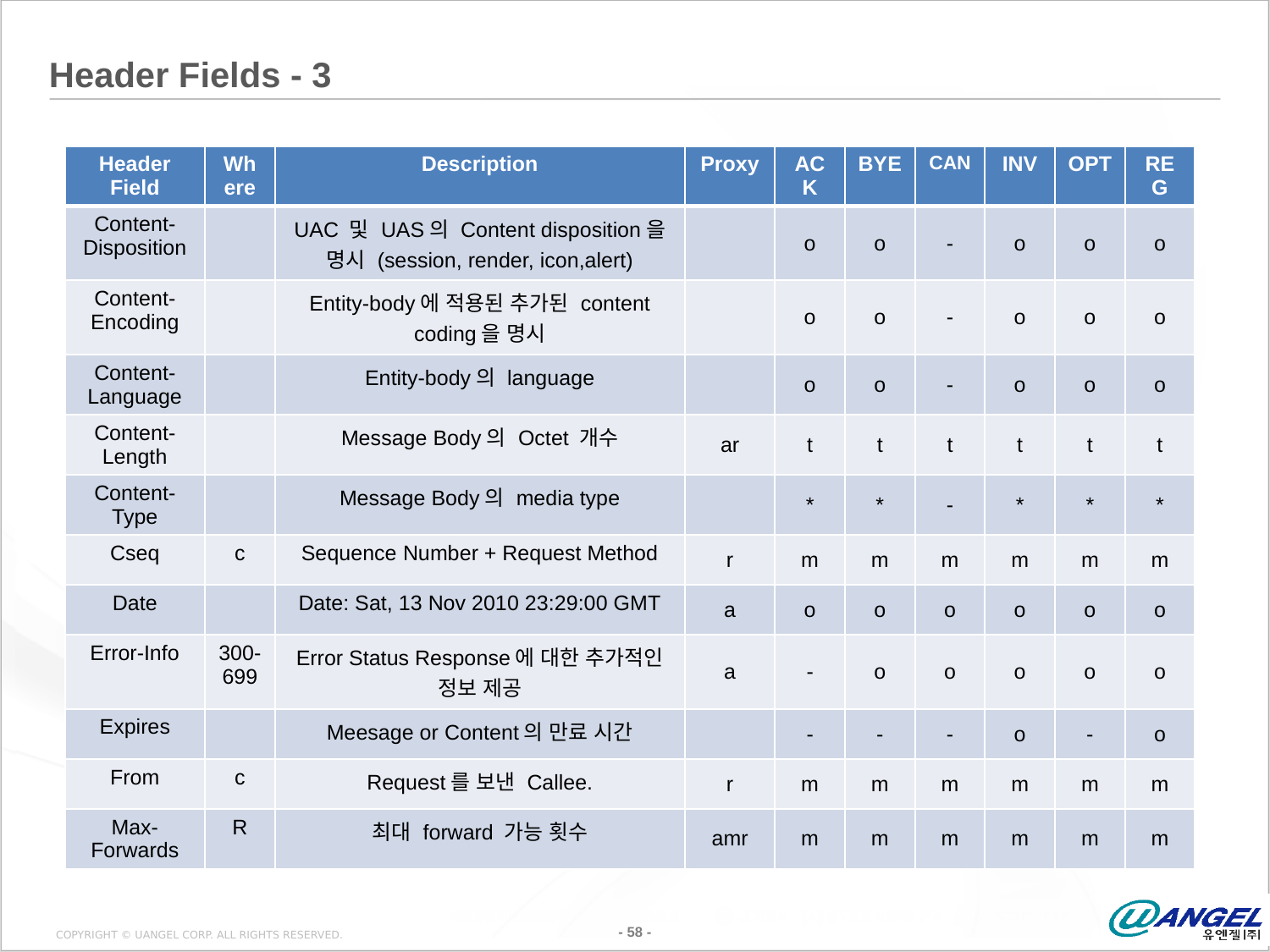

# Header Fields - 3

| Header Field | Where | Description | Proxy | ACK | BYE | CAN | INV | OPT | REG |
| --- | --- | --- | --- | --- | --- | --- | --- | --- | --- |
| Content-Disposition |  | UAC 및 UAS의 Content disposition을 명시 (session, render, icon,alert) |  | o | o | - | o | o | o |
| Content-Encoding |  | Entity-body에 적용된 추가된 content coding을 명시 |  | o | o | - | o | o | o |
| Content-Language |  | Entity-body의 language |  | o | o | - | o | o | o |
| Content-Length |  | Message Body의 Octet 개수 | ar | t | t | t | t | t | t |
| Content-Type |  | Message Body의 media type |  | \* | \* | - | \* | \* | \* |
| Cseq | c | Sequence Number + Request Method | r | m | m | m | m | m | m |
| Date |  | Date: Sat, 13 Nov 2010 23:29:00 GMT | a | o | o | o | o | o | o |
| Error-Info | 300-699 | Error Status Response에 대한 추가적인 정보 제공 | a | - | o | o | o | o | o |
| Expires |  | Meesage or Content의 만료 시간 |  | - | - | - | o | - | o |
| From | c | Request를 보낸 Callee. | r | m | m | m | m | m | m |
| Max-Forwards | R | 최대 forward 가능 횟수 | amr | m | m | m | m | m | m |